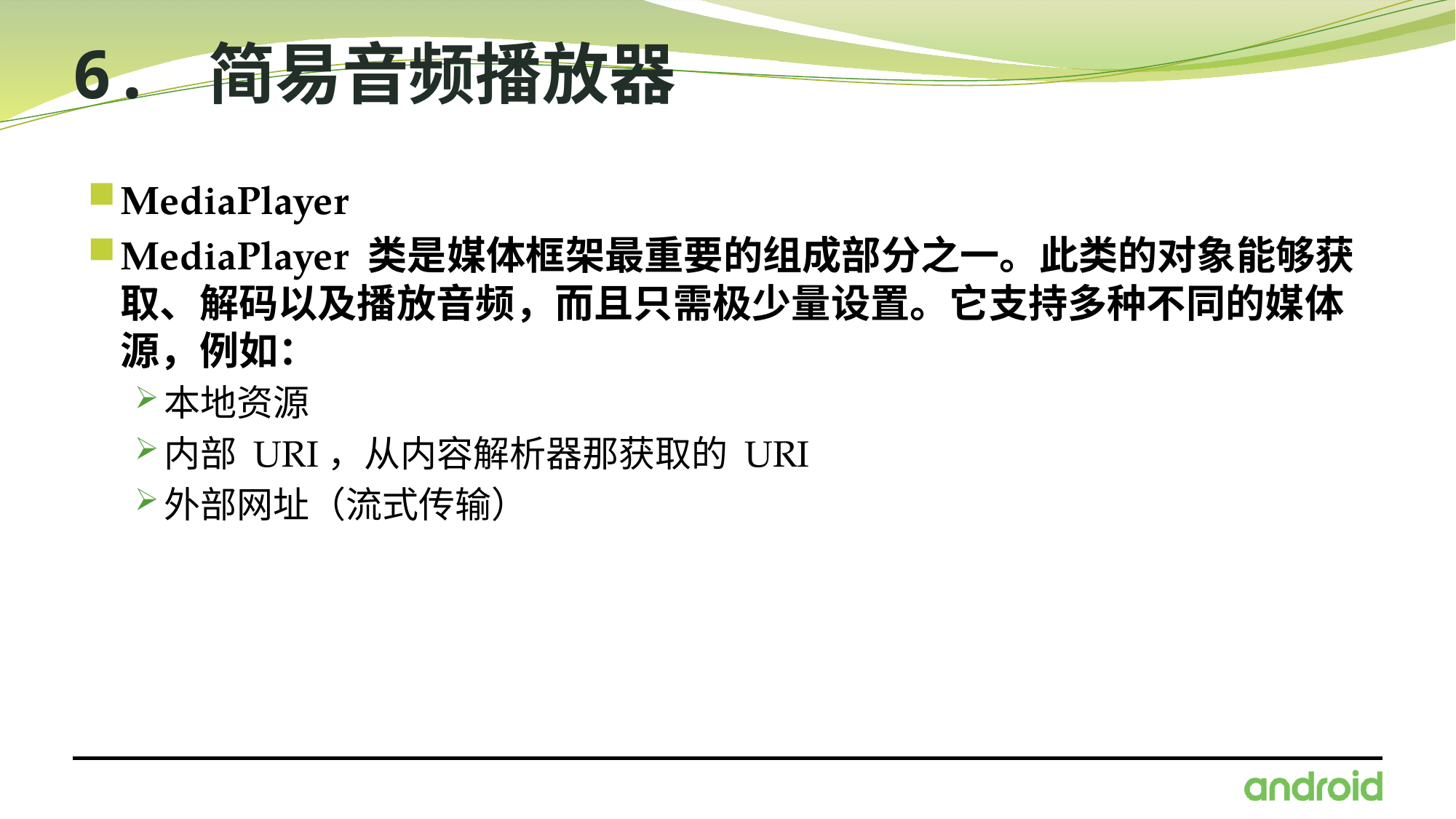

# 6. 简易音频播放器
MediaPlayer
MediaPlayer 类是媒体框架最重要的组成部分之一。此类的对象能够获取、解码以及播放音频，而且只需极少量设置。它支持多种不同的媒体源，例如：
本地资源
内部 URI，从内容解析器那获取的 URI
外部网址（流式传输）